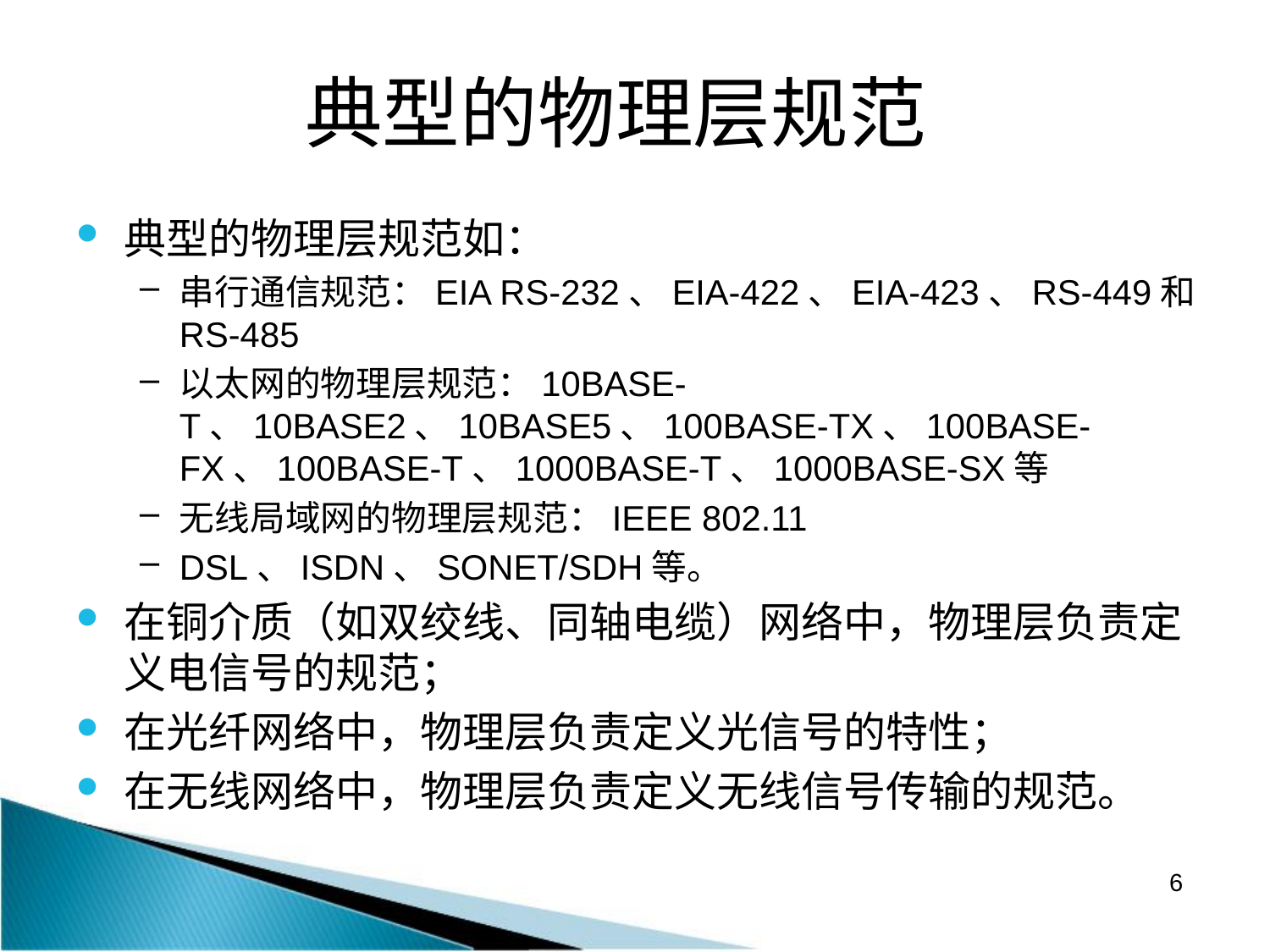

# 典型的物理层规范
典型的物理层规范如：
串行通信规范：EIA RS-232、EIA-422、EIA-423、RS-449和RS-485
以太网的物理层规范：10BASE-T、10BASE2、10BASE5、100BASE-TX、100BASE-FX、100BASE-T、1000BASE-T、1000BASE-SX等
无线局域网的物理层规范：IEEE 802.11
DSL、ISDN、SONET/SDH等。
在铜介质（如双绞线、同轴电缆）网络中，物理层负责定义电信号的规范；
在光纤网络中，物理层负责定义光信号的特性；
在无线网络中，物理层负责定义无线信号传输的规范。

6